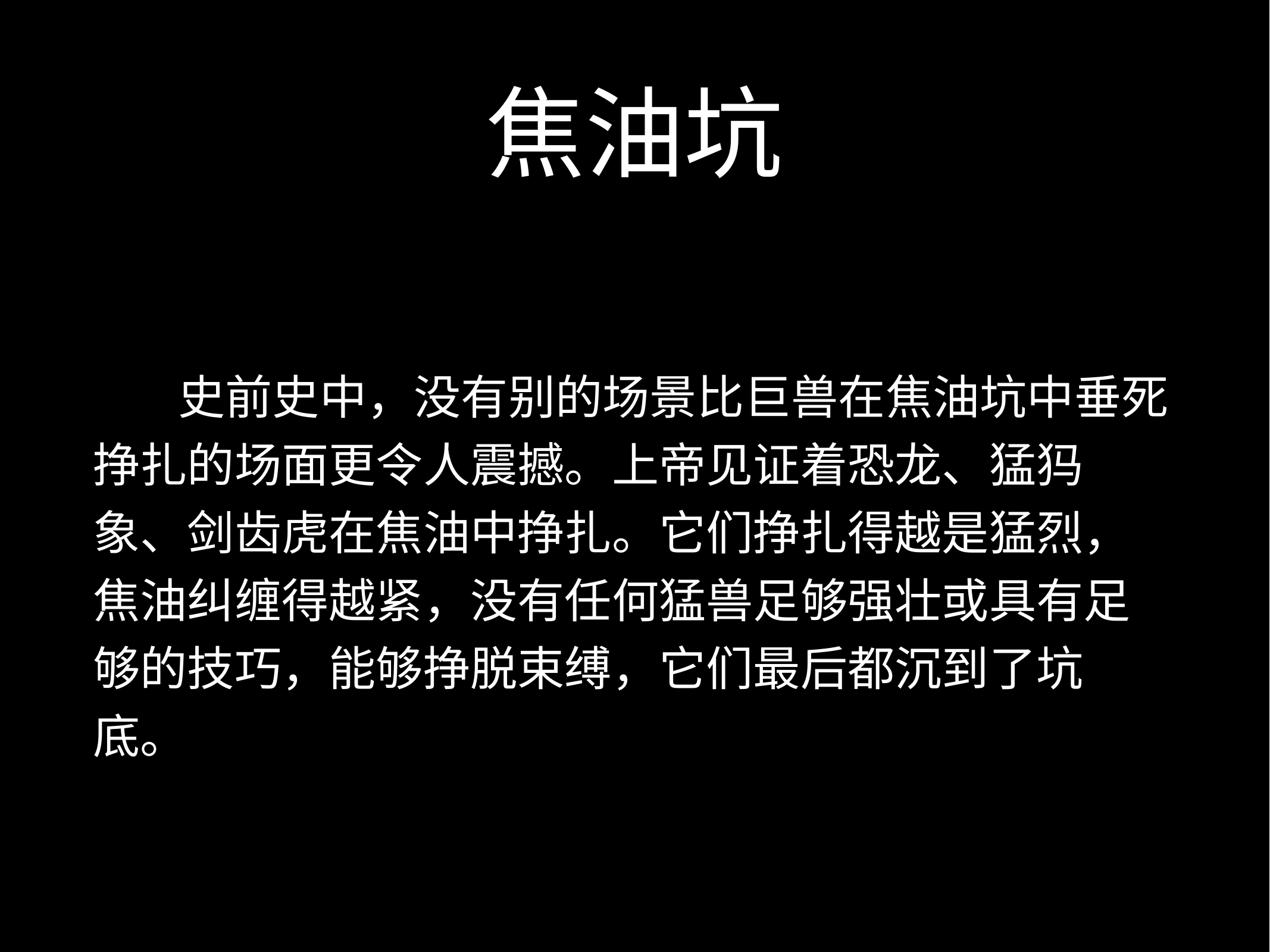

# 焦油坑
       史前史中，没有别的场景比巨兽在焦油坑中垂死挣扎的场面更令人震撼。上帝见证着恐龙、猛犸象、剑齿虎在焦油中挣扎。它们挣扎得越是猛烈，焦油纠缠得越紧，没有任何猛兽足够强壮或具有足够的技巧，能够挣脱束缚，它们最后都沉到了坑底。